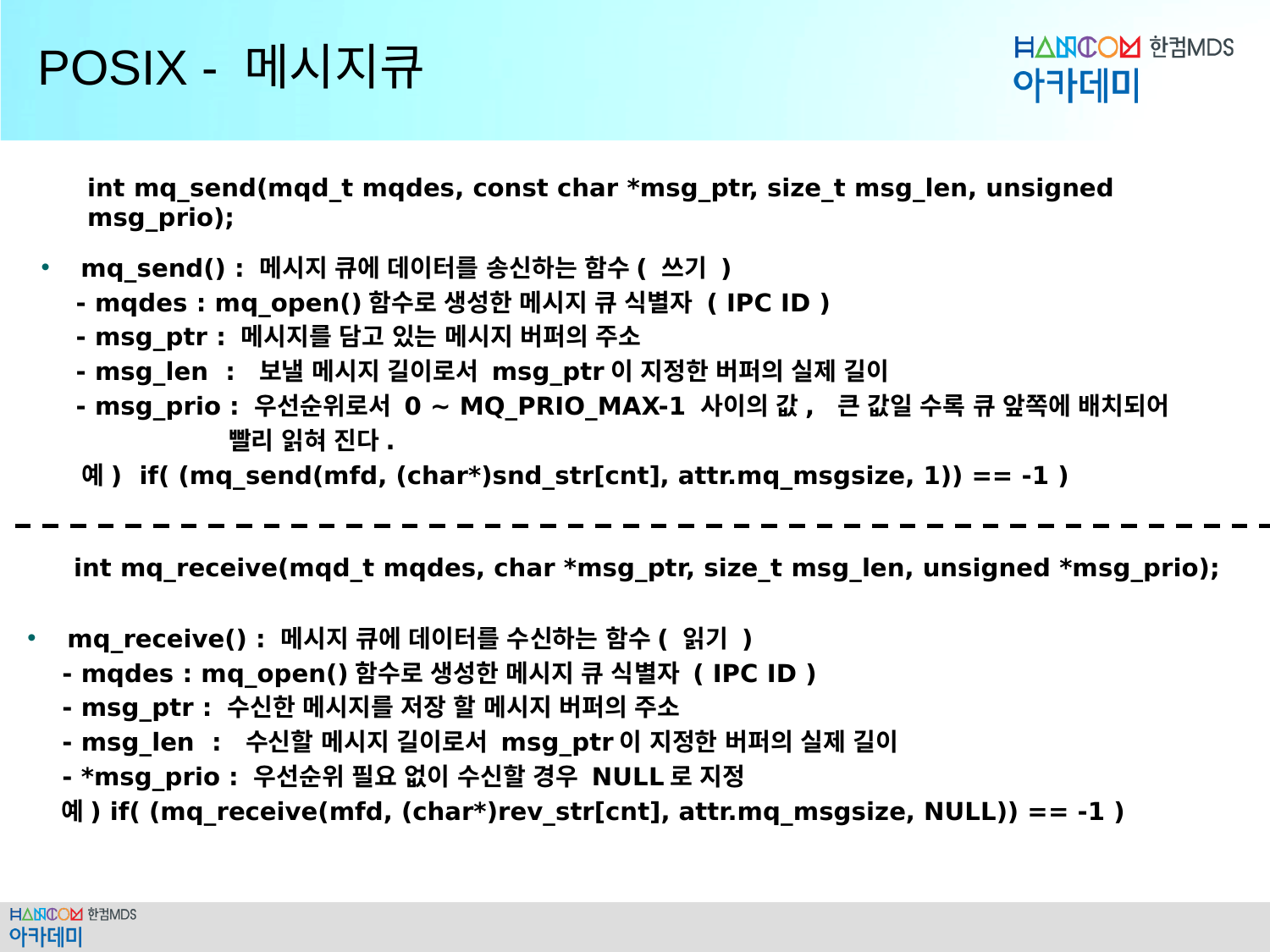

# POSIX - 메시지큐
int mq_send(mqd_t mqdes, const char *msg_ptr, size_t msg_len, unsigned msg_prio);
mq_send() : 메시지 큐에 데이터를 송신하는 함수( 쓰기 )
    - mqdes : mq_open()함수로 생성한 메시지 큐 식별자 ( IPC ID )
    - msg_ptr : 메시지를 담고 있는 메시지 버퍼의 주소
    - msg_len  :  보낼 메시지 길이로서 msg_ptr이 지정한 버퍼의 실제 길이
    - msg_prio : 우선순위로서 0 ~ MQ_PRIO_MAX-1 사이의 값,  큰 값일 수록 큐 앞쪽에 배치되어
                          빨리 읽혀 진다.
     예)  if( (mq_send(mfd, (char*)snd_str[cnt], attr.mq_msgsize, 1)) == -1 )
int mq_receive(mqd_t mqdes, char *msg_ptr, size_t msg_len, unsigned *msg_prio);
mq_receive() : 메시지 큐에 데이터를 수신하는 함수( 읽기 )
    - mqdes : mq_open()함수로 생성한 메시지 큐 식별자 ( IPC ID )
    - msg_ptr : 수신한 메시지를 저장 할 메시지 버퍼의 주소
    - msg_len  :  수신할 메시지 길이로서 msg_ptr이 지정한 버퍼의 실제 길이
    - *msg_prio : 우선순위 필요 없이 수신할 경우 NULL로 지정
    예) if( (mq_receive(mfd, (char*)rev_str[cnt], attr.mq_msgsize, NULL)) == -1 )